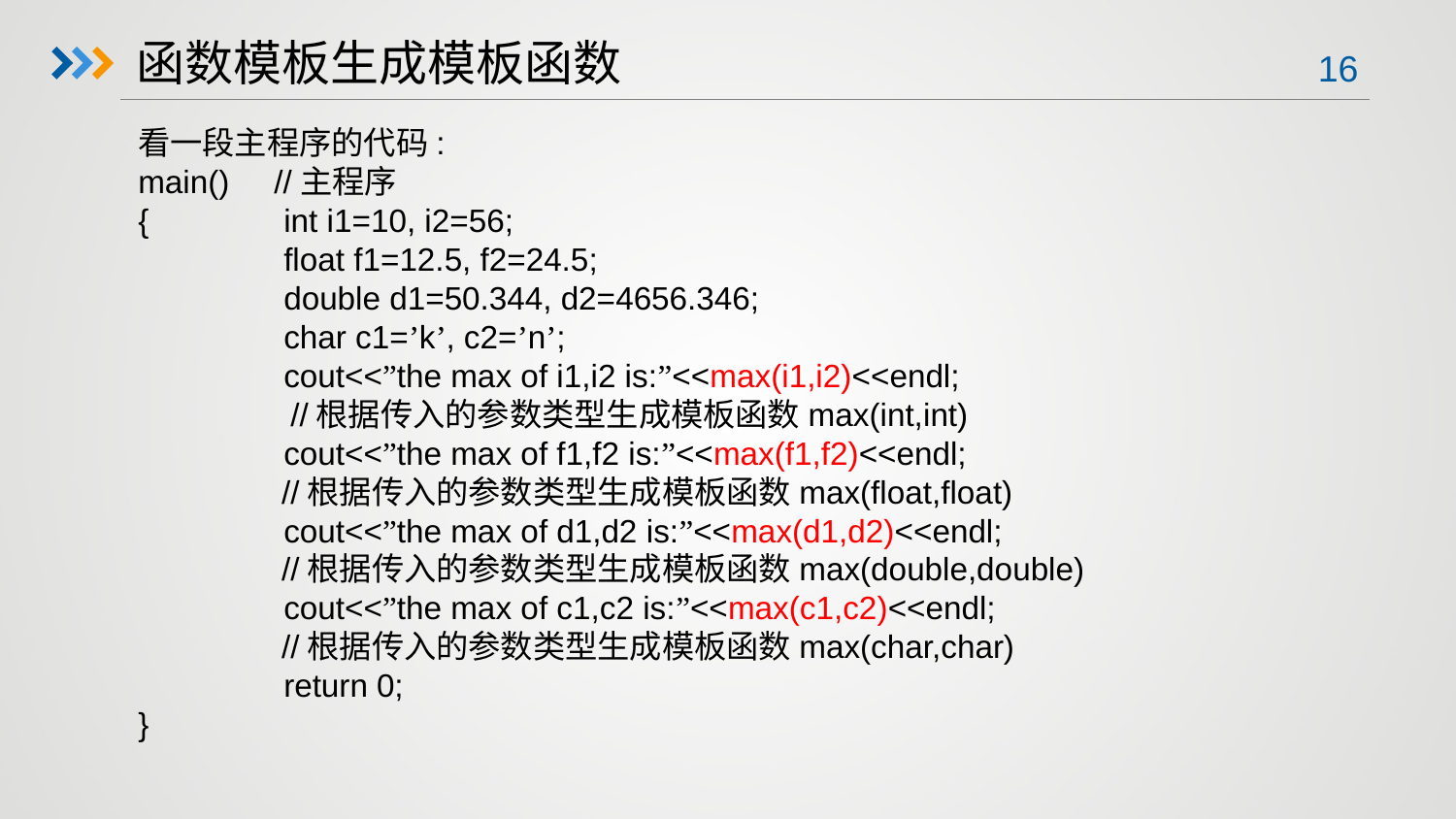

函数模板生成模板函数
看一段主程序的代码:
main()     //主程序
{	int i1=10, i2=56;
	float f1=12.5, f2=24.5;
	double d1=50.344, d2=4656.346;
	char c1=’k’, c2=’n’;
	cout<<”the max of i1,i2 is:”<<max(i1,i2)<<endl;
                 //根据传入的参数类型生成模板函数max(int,int)
	cout<<”the max of f1,f2 is:”<<max(f1,f2)<<endl;
                //根据传入的参数类型生成模板函数max(float,float)
	cout<<”the max of d1,d2 is:”<<max(d1,d2)<<endl;
                //根据传入的参数类型生成模板函数max(double,double)
	cout<<”the max of c1,c2 is:”<<max(c1,c2)<<endl;
                //根据传入的参数类型生成模板函数max(char,char)
	return 0;
}